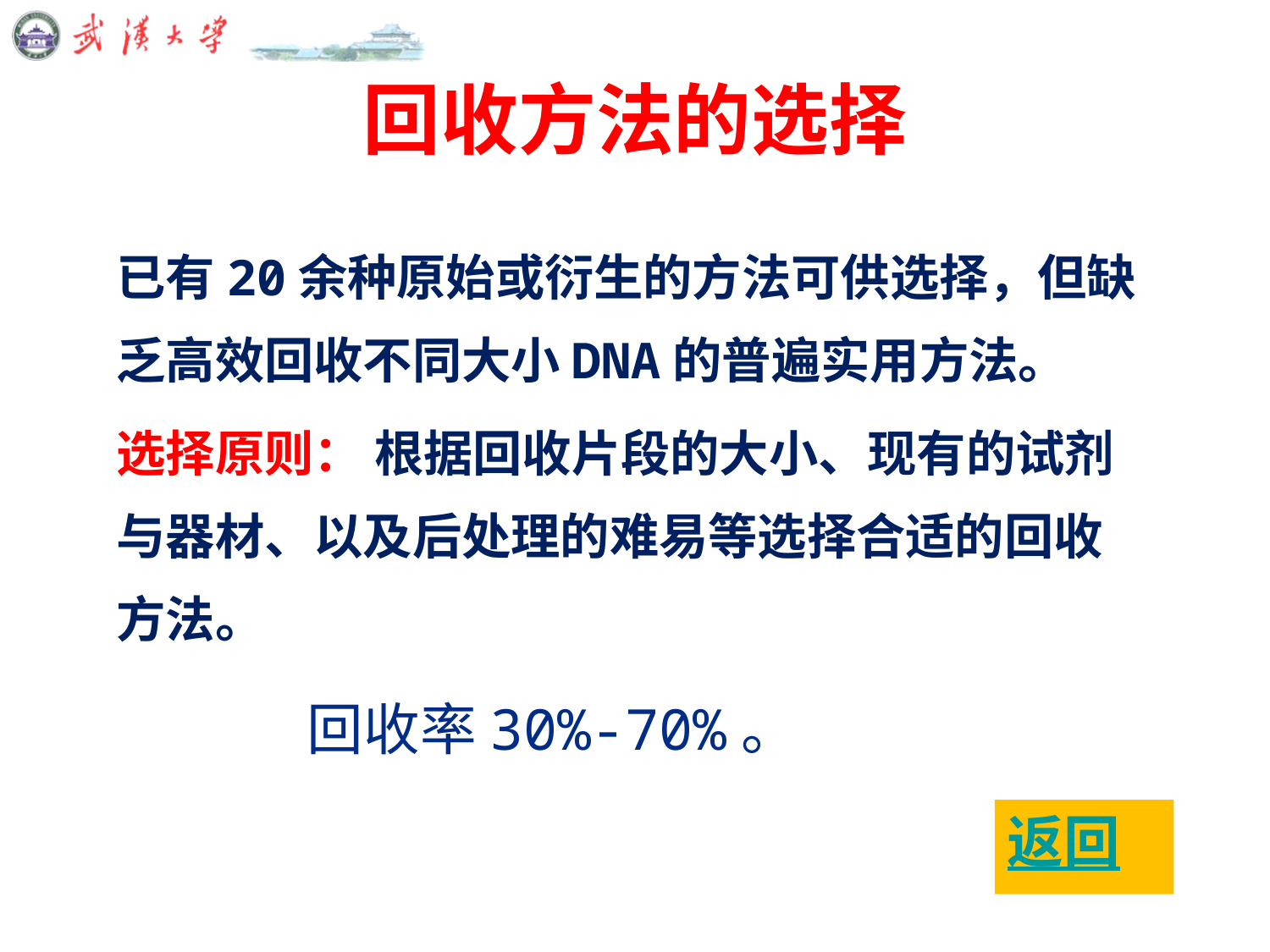

# 回收方法的选择

已有20余种原始或衍生的方法可供选择，但缺乏高效回收不同大小DNA的普遍实用方法。
选择原则： 根据回收片段的大小、现有的试剂与器材、以及后处理的难易等选择合适的回收方法。
回收率30%-70%。
返回